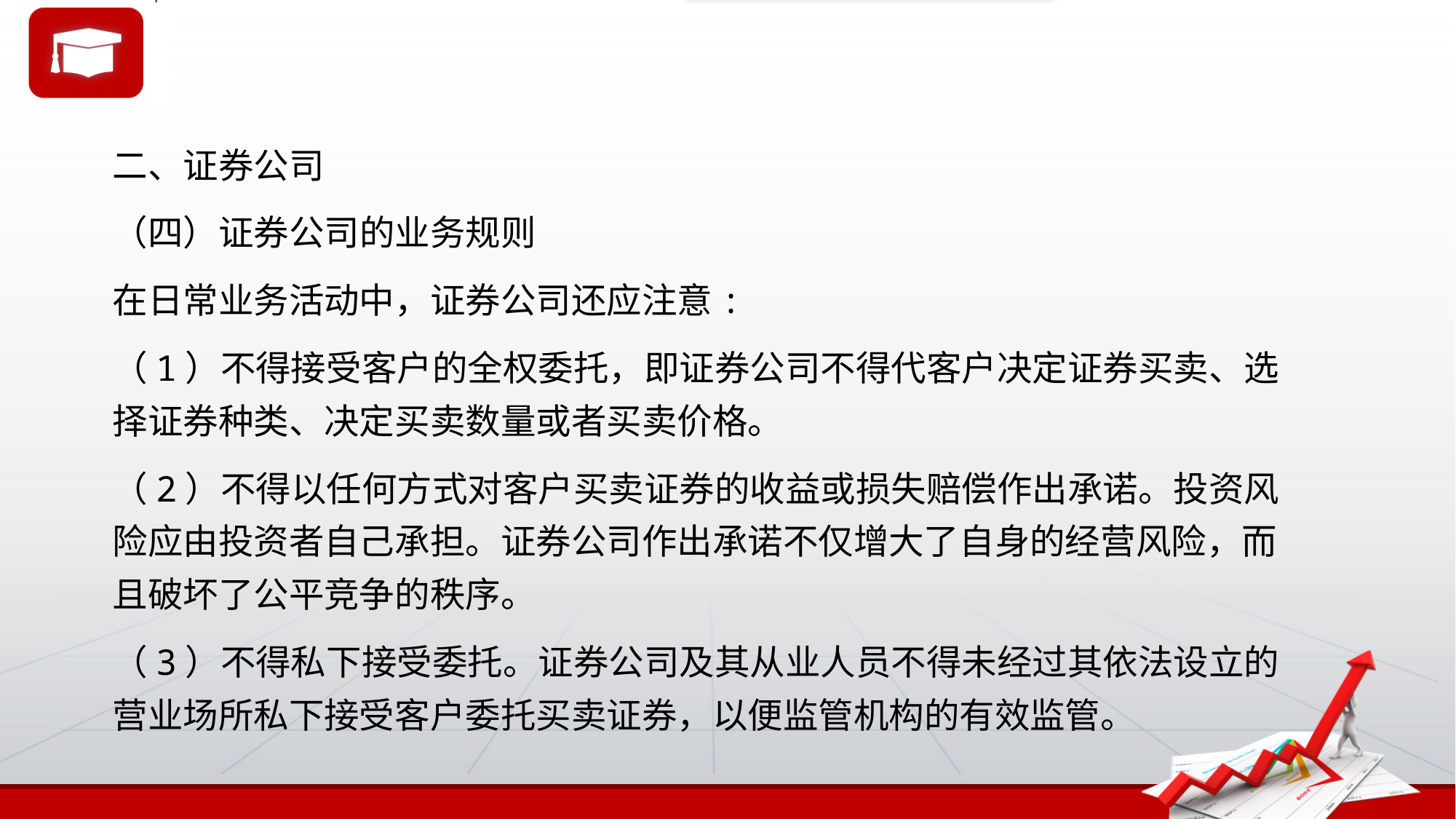

二、证券公司
（四）证券公司的业务规则
在日常业务活动中，证券公司还应注意:
（1）不得接受客户的全权委托，即证券公司不得代客户决定证券买卖、选择证券种类、决定买卖数量或者买卖价格。
（2）不得以任何方式对客户买卖证券的收益或损失赔偿作出承诺。投资风险应由投资者自己承担。证券公司作出承诺不仅增大了自身的经营风险，而且破坏了公平竞争的秩序。
（3）不得私下接受委托。证券公司及其从业人员不得未经过其依法设立的营业场所私下接受客户委托买卖证券，以便监管机构的有效监管。